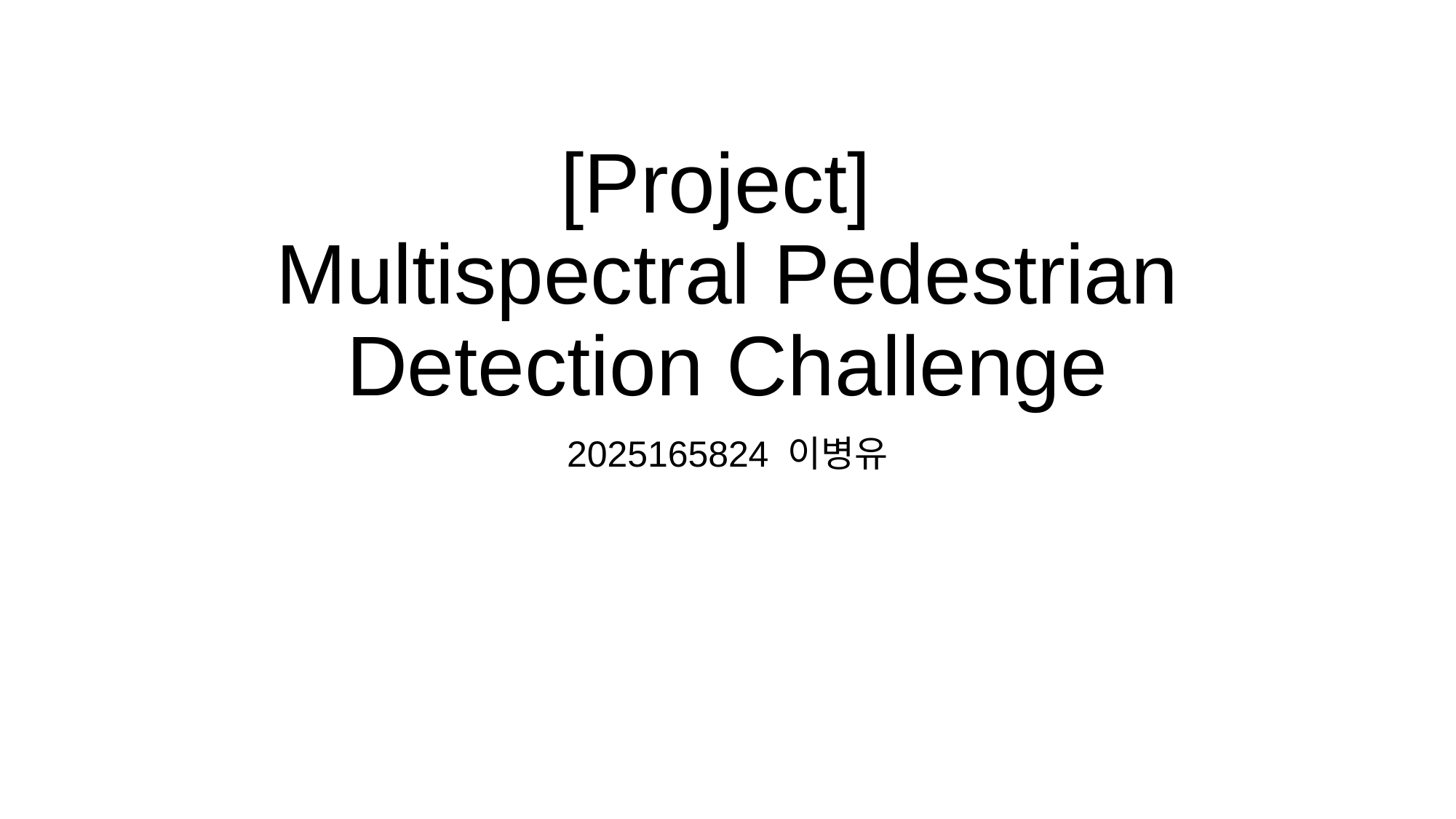

# [Project] Multispectral Pedestrian Detection Challenge
2025165824 이병유